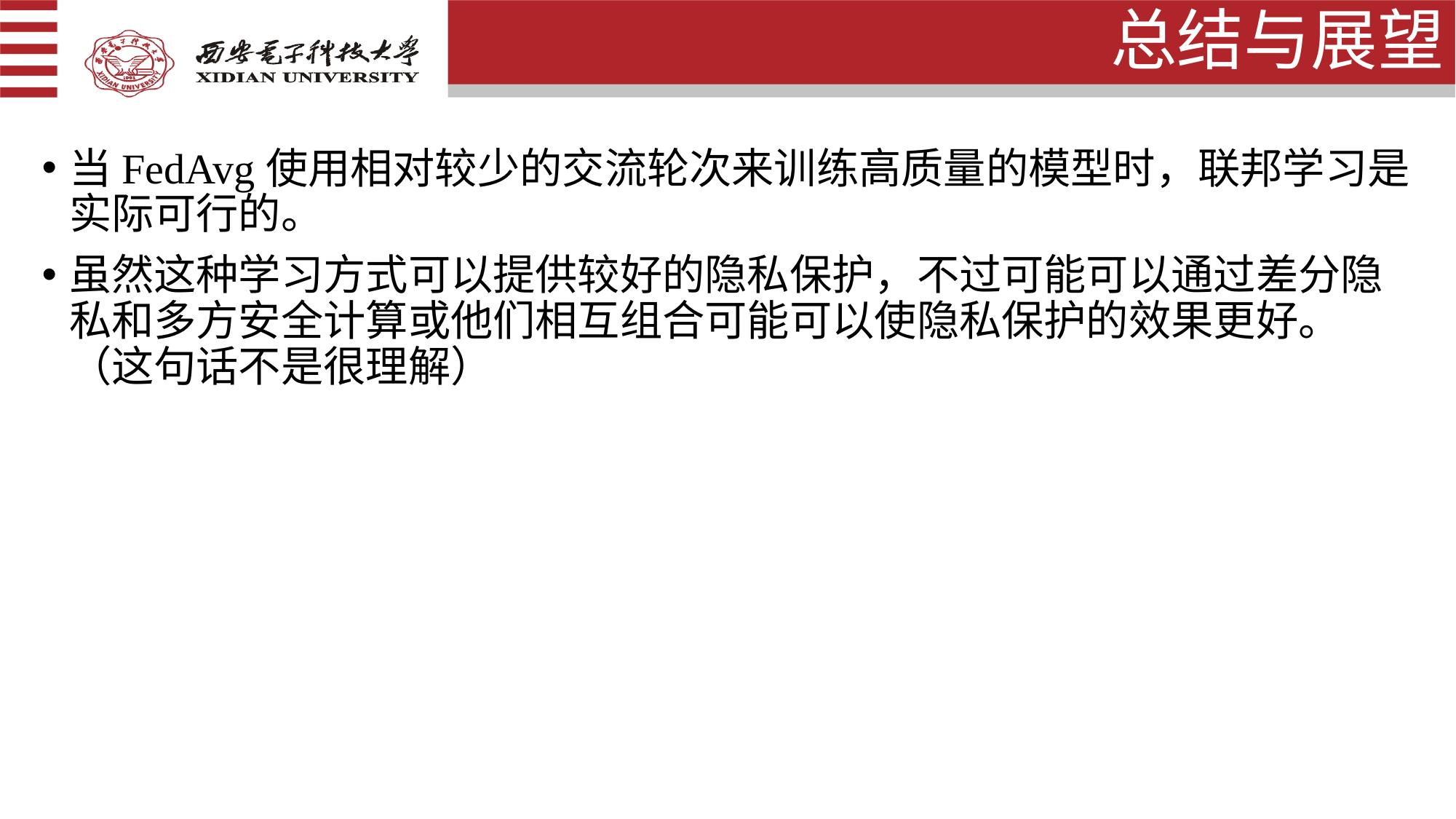

# 总结与展望
当FedAvg使用相对较少的交流轮次来训练高质量的模型时，联邦学习是实际可行的。
虽然这种学习方式可以提供较好的隐私保护，不过可能可以通过差分隐私和多方安全计算或他们相互组合可能可以使隐私保护的效果更好。（这句话不是很理解）